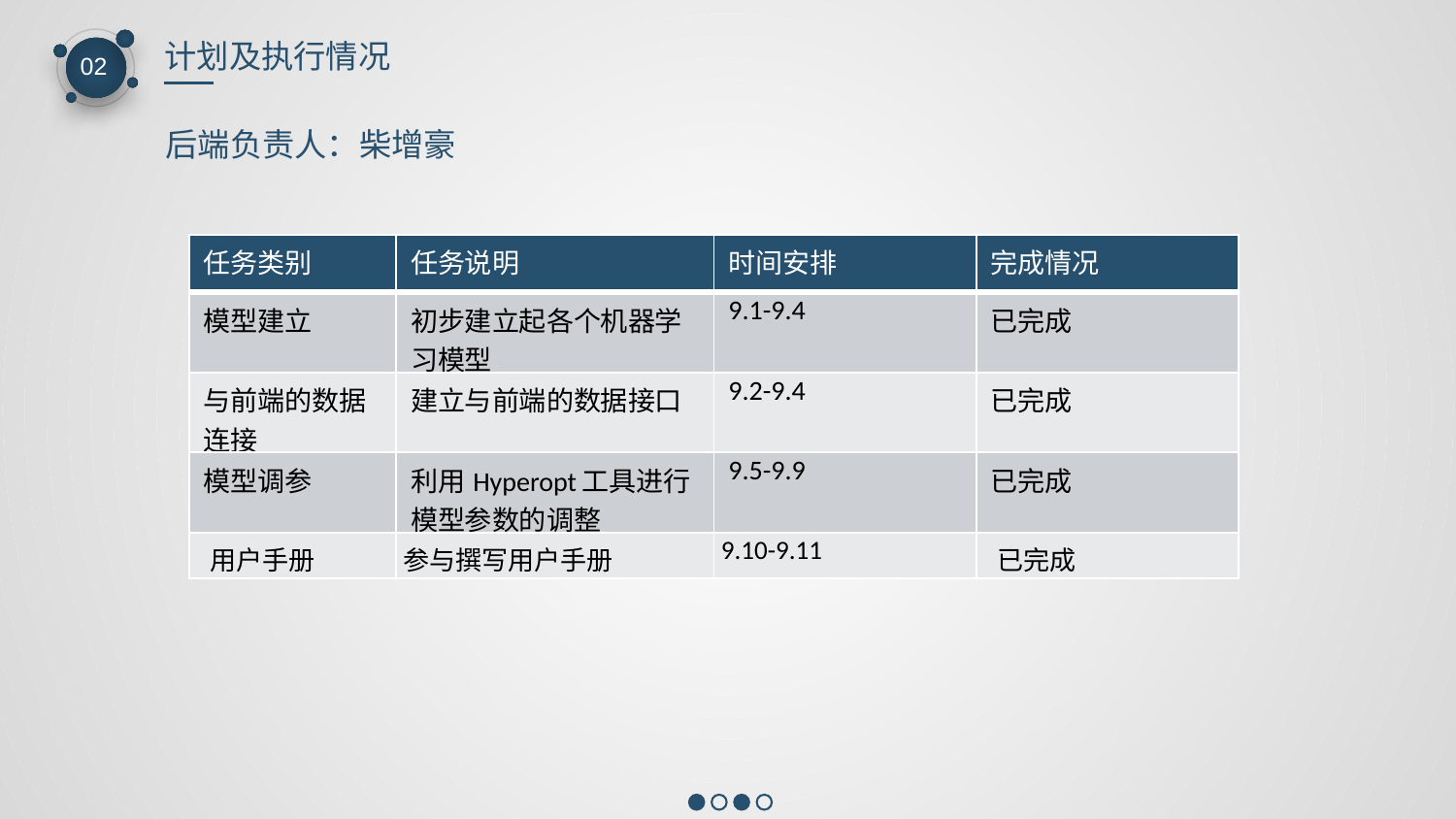

计划及执行情况
02
后端负责人：柴增豪
| 任务类别 | 任务说明 | 时间安排 | 完成情况 |
| --- | --- | --- | --- |
| 模型建立 | 初步建立起各个机器学习模型 | 9.1-9.4 | 已完成 |
| 与前端的数据连接 | 建立与前端的数据接口 | 9.2-9.4 | 已完成 |
| 模型调参 | 利用Hyperopt工具进行模型参数的调整 | 9.5-9.9 | 已完成 |
| 用户手册 | 参与撰写用户手册 | 9.10-9.11 | 已完成 |